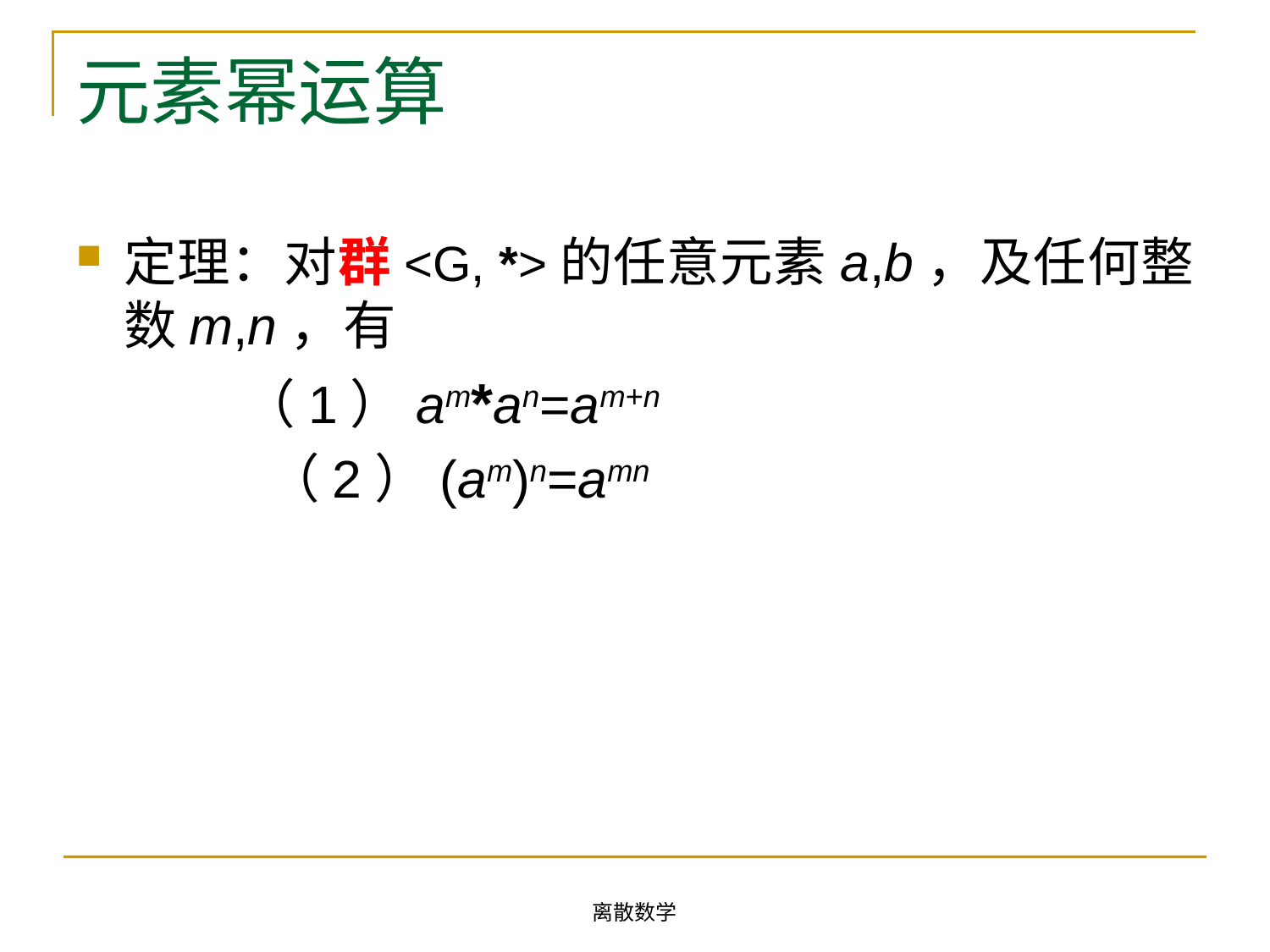

# 元素幂运算
定理：对群<G, *>的任意元素a,b，及任何整数m,n，有
             （1）am*an=am+n
               （2）(am)n=amn

66
离散数学